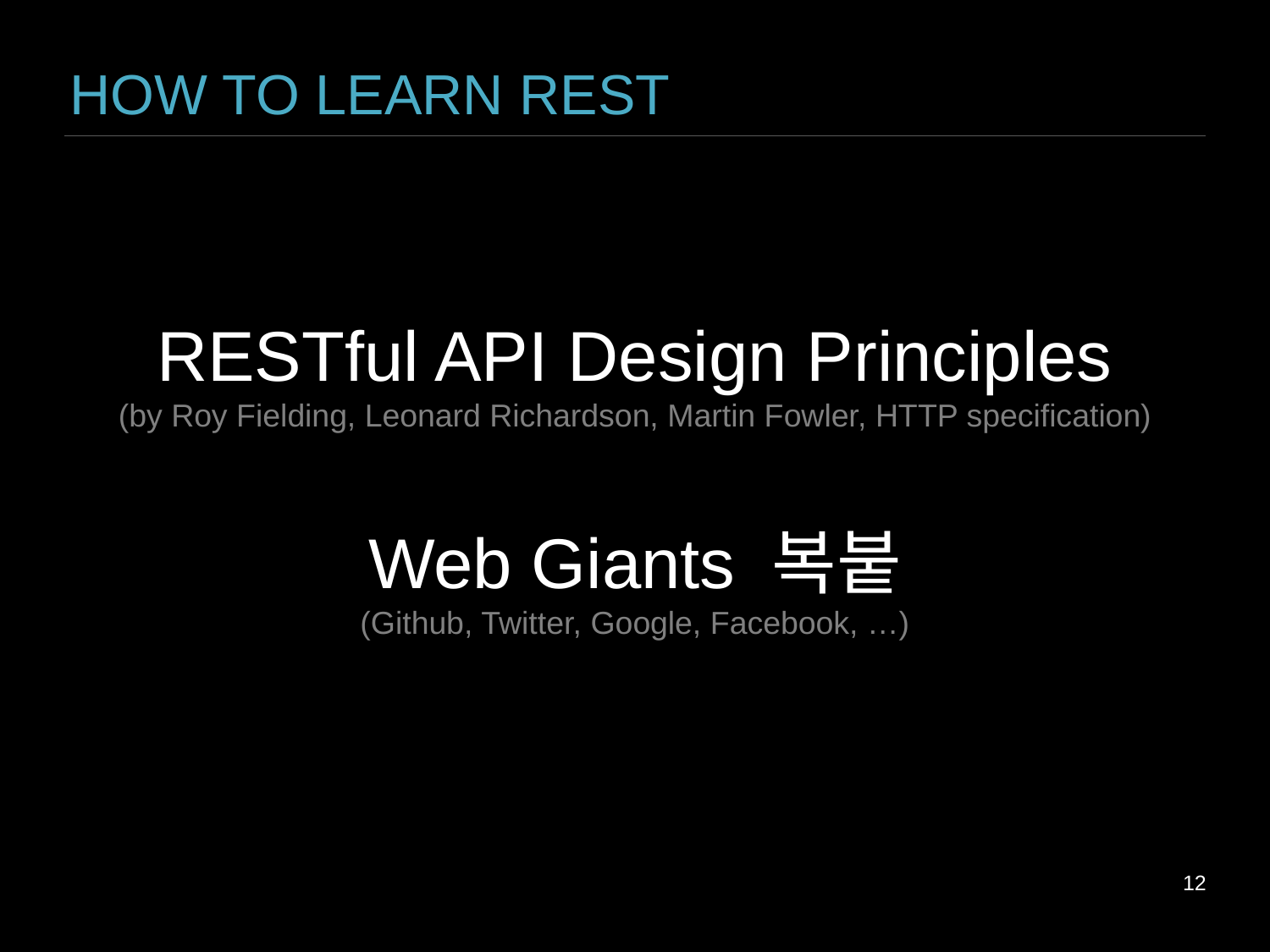

# HOW TO LEARN REST
RESTful API Design Principles
(by Roy Fielding, Leonard Richardson, Martin Fowler, HTTP specification)
Web Giants 복붙
(Github, Twitter, Google, Facebook, …)
12